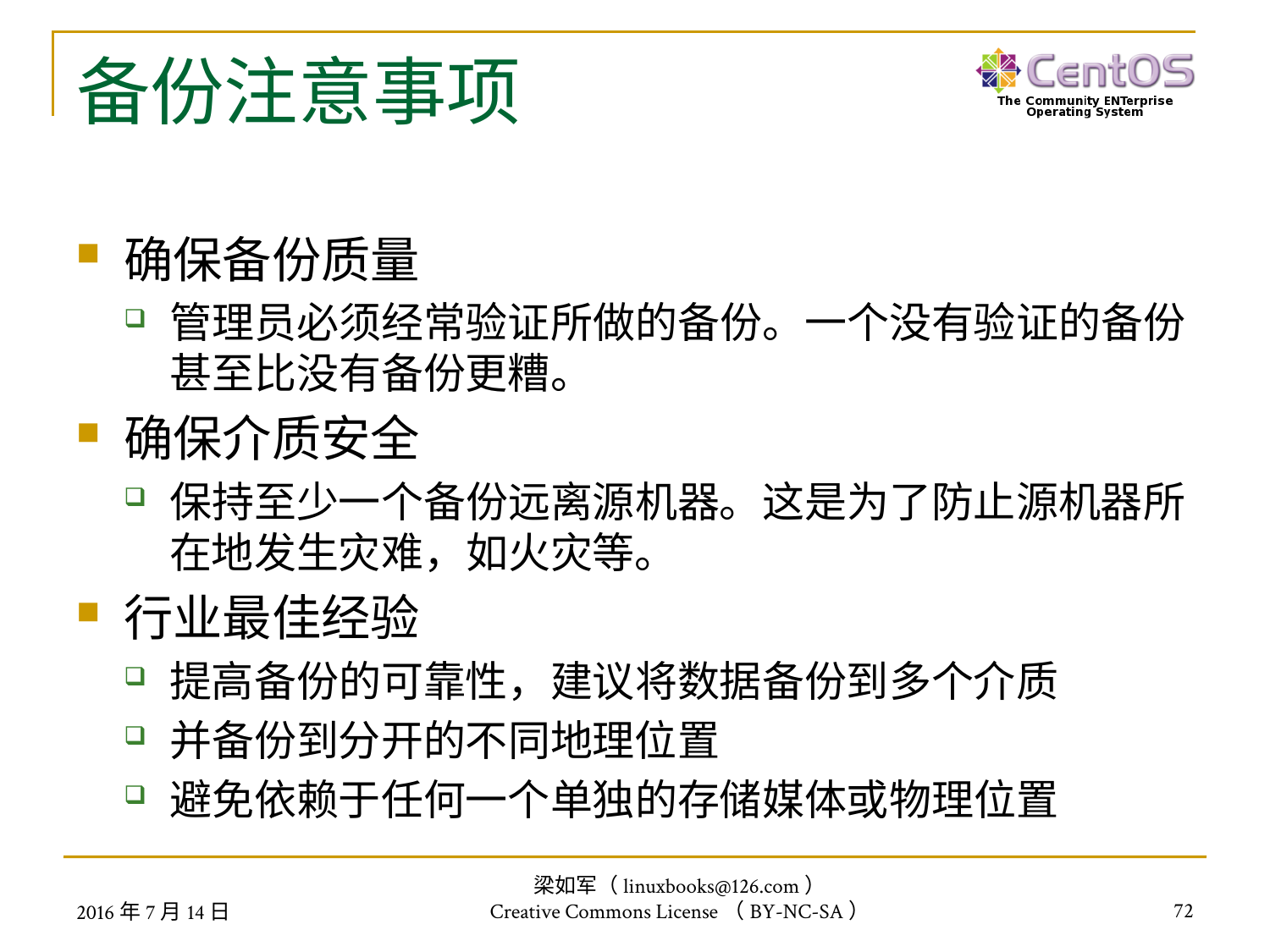

# 备份注意事项
确保备份质量
管理员必须经常验证所做的备份。一个没有验证的备份甚至比没有备份更糟。
确保介质安全
保持至少一个备份远离源机器。这是为了防止源机器所在地发生灾难，如火灾等。
行业最佳经验
提高备份的可靠性，建议将数据备份到多个介质
并备份到分开的不同地理位置
避免依赖于任何一个单独的存储媒体或物理位置
梁如军（linuxbooks@126.com）
Creative Commons License（BY-NC-SA）
2016年7月14日
72